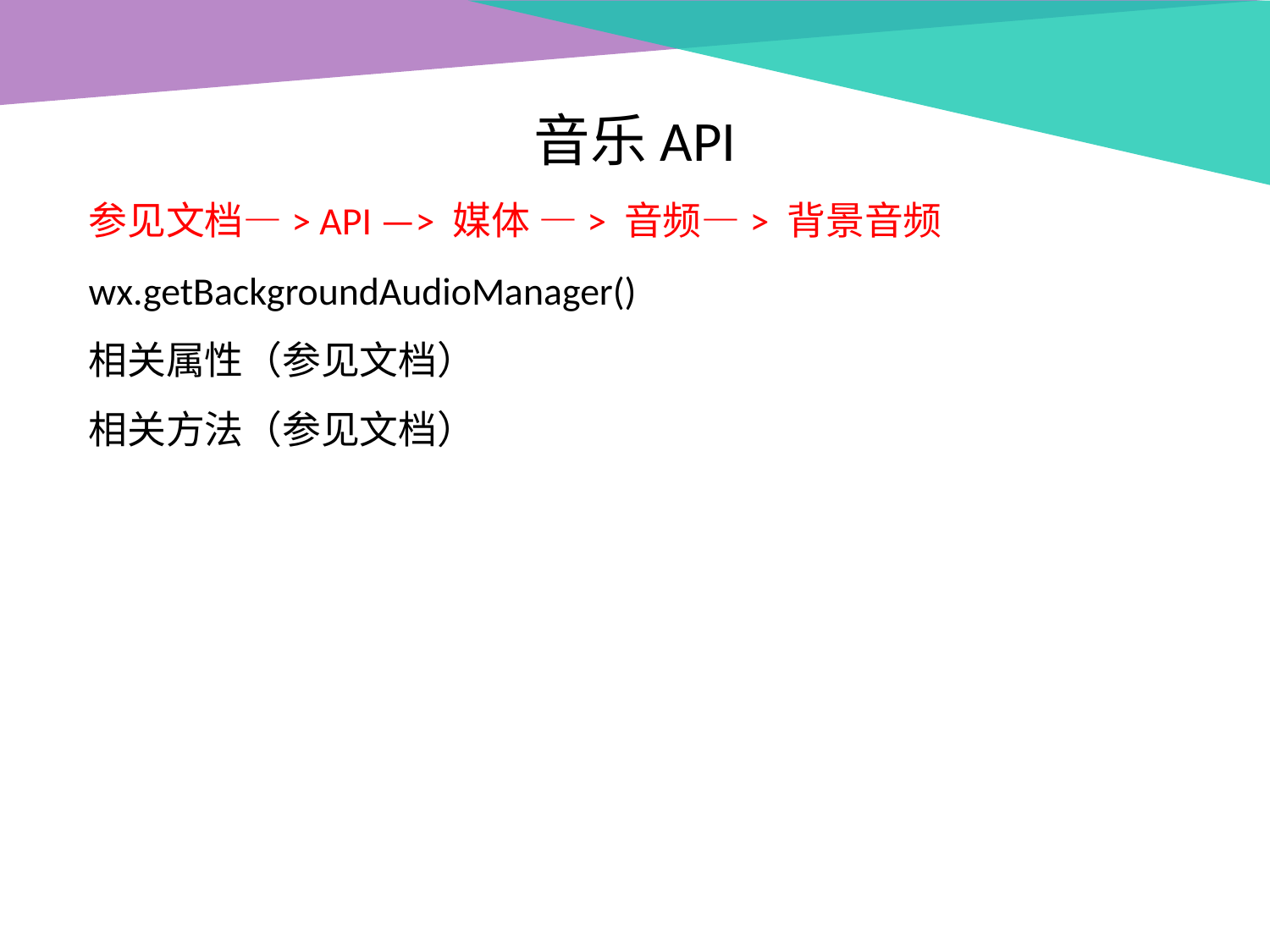

音乐API
参见文档—> API —> 媒体 —> 音频—> 背景音频
wx.getBackgroundAudioManager()
相关属性（参见文档）
相关方法（参见文档）